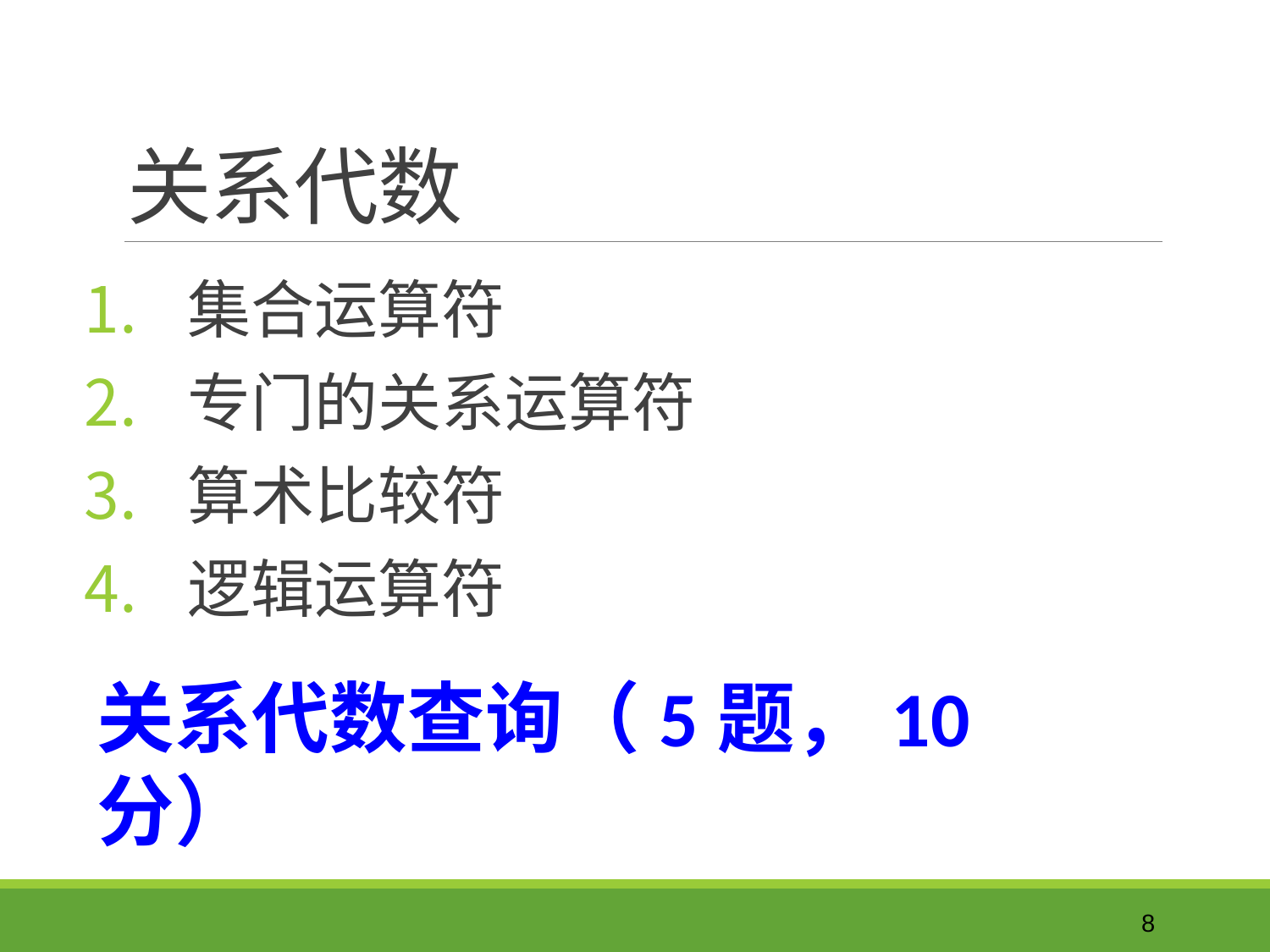

# 关系代数
集合运算符
专门的关系运算符
算术比较符
逻辑运算符
关系代数查询（5题，10分）
8